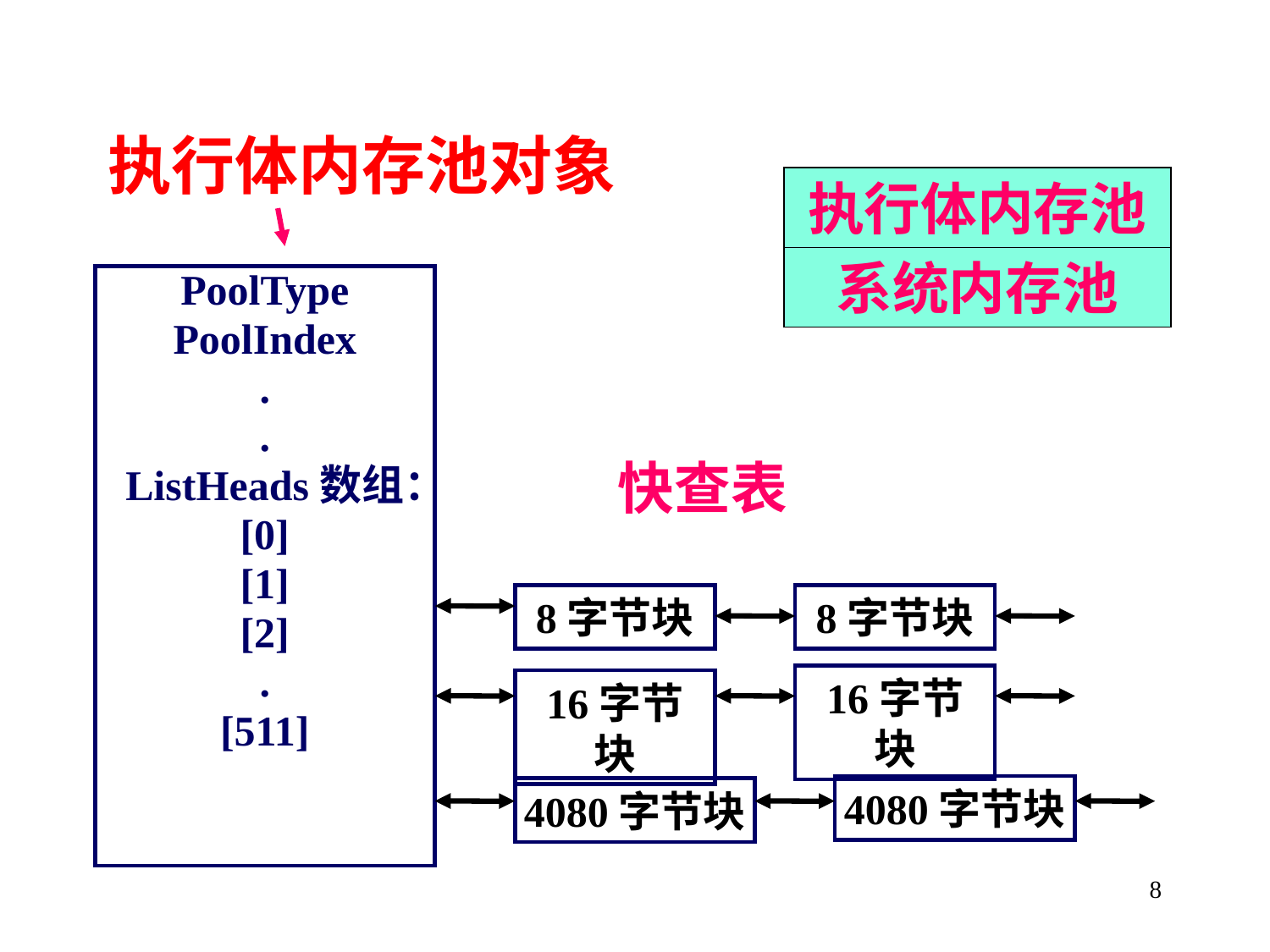

# 执行体内存池对象
执行体内存池

系统内存池
PoolType
PoolIndex
.
.
ListHeads数组：
[0]
[1]
[2]
.
[511]
快查表
8字节块
8字节块

16字节块
16字节块

4080字节块
4080字节块

8